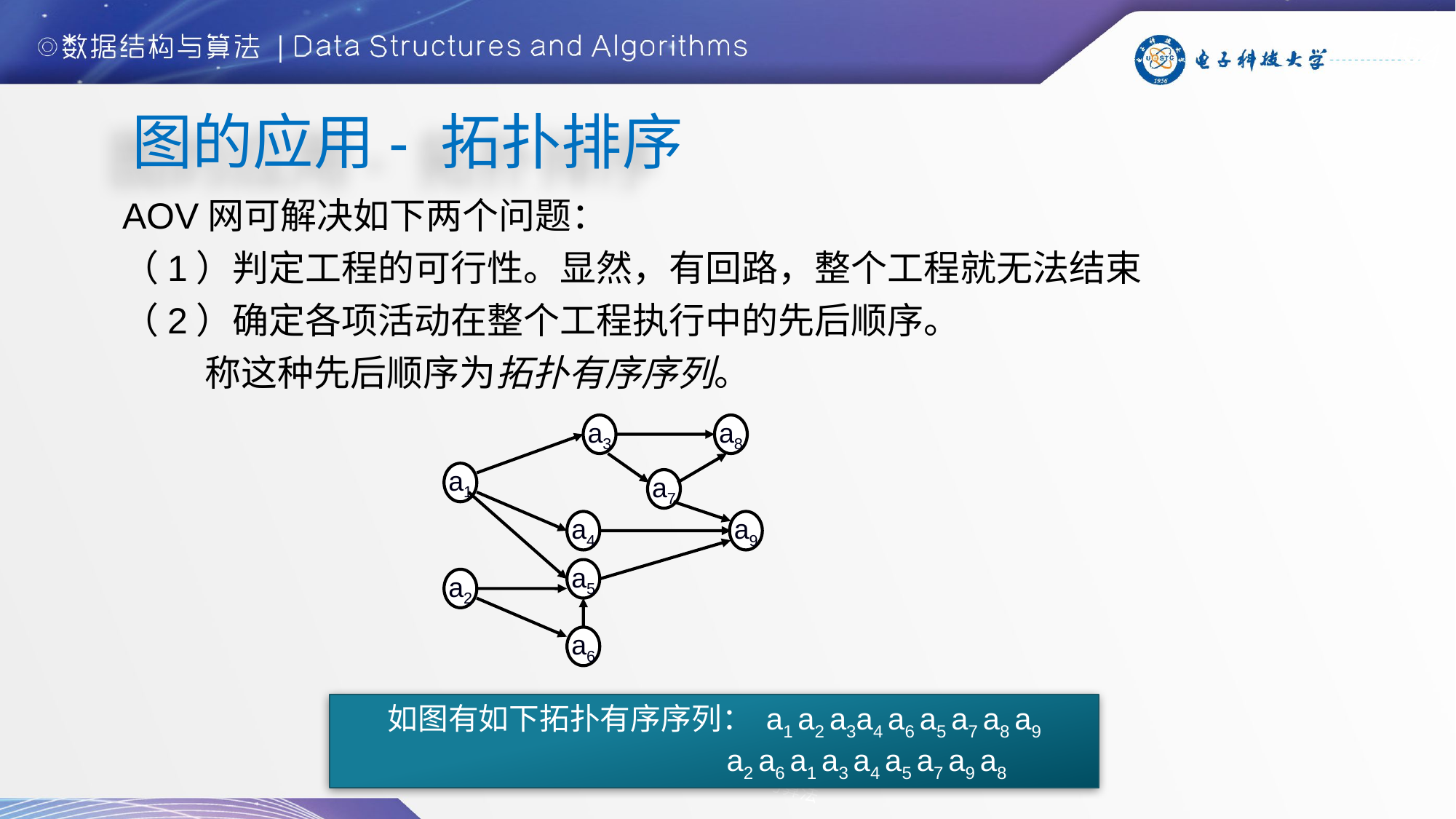

154
# 图的应用- 拓扑排序
AOV网可解决如下两个问题：
（1）判定工程的可行性。显然，有回路，整个工程就无法结束
（2）确定各项活动在整个工程执行中的先后顺序。
         称这种先后顺序为拓扑有序序列。
a3
a8

a1
a7

a4
a9

a5
a2

a6
如图有如下拓扑有序序列： a1 a2 a3a4 a6 a5 a7 a8 a9
                                                              a2 a6 a1 a3 a4 a5 a7 a9 a8
电子科技.计算机学院.数据结构与算法